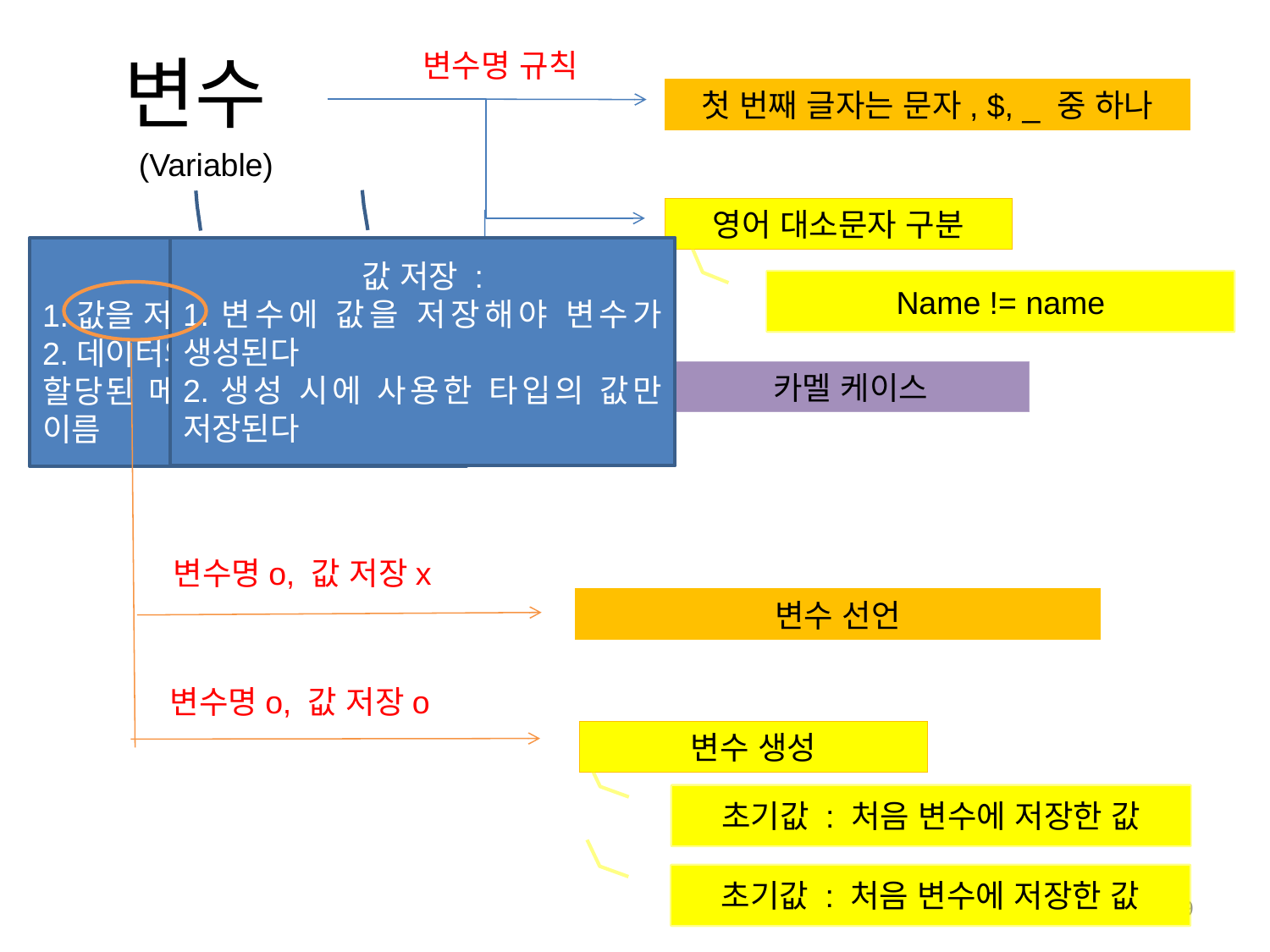

변수
변수명 규칙
첫 번째 글자는 문자, $, _ 중 하나
(Variable)
영어 대소문자 구분
값 저장 :
1.변수에 값을 저장해야 변수가 생성된다
2.생성 시에 사용한 타입의 값만 저장된다
정의 :
1.값을 저장하는 공간
2.데이터의 저장과 참조를 위해 할당된 메모리 공간에 붙이는 이름
Name != name

카멜 케이스
변수명o, 값 저장x
변수 선언
변수명o, 값 저장o
변수 생성
초기값 : 처음 변수에 저장한 값
초기값 : 처음 변수에 저장한 값
69